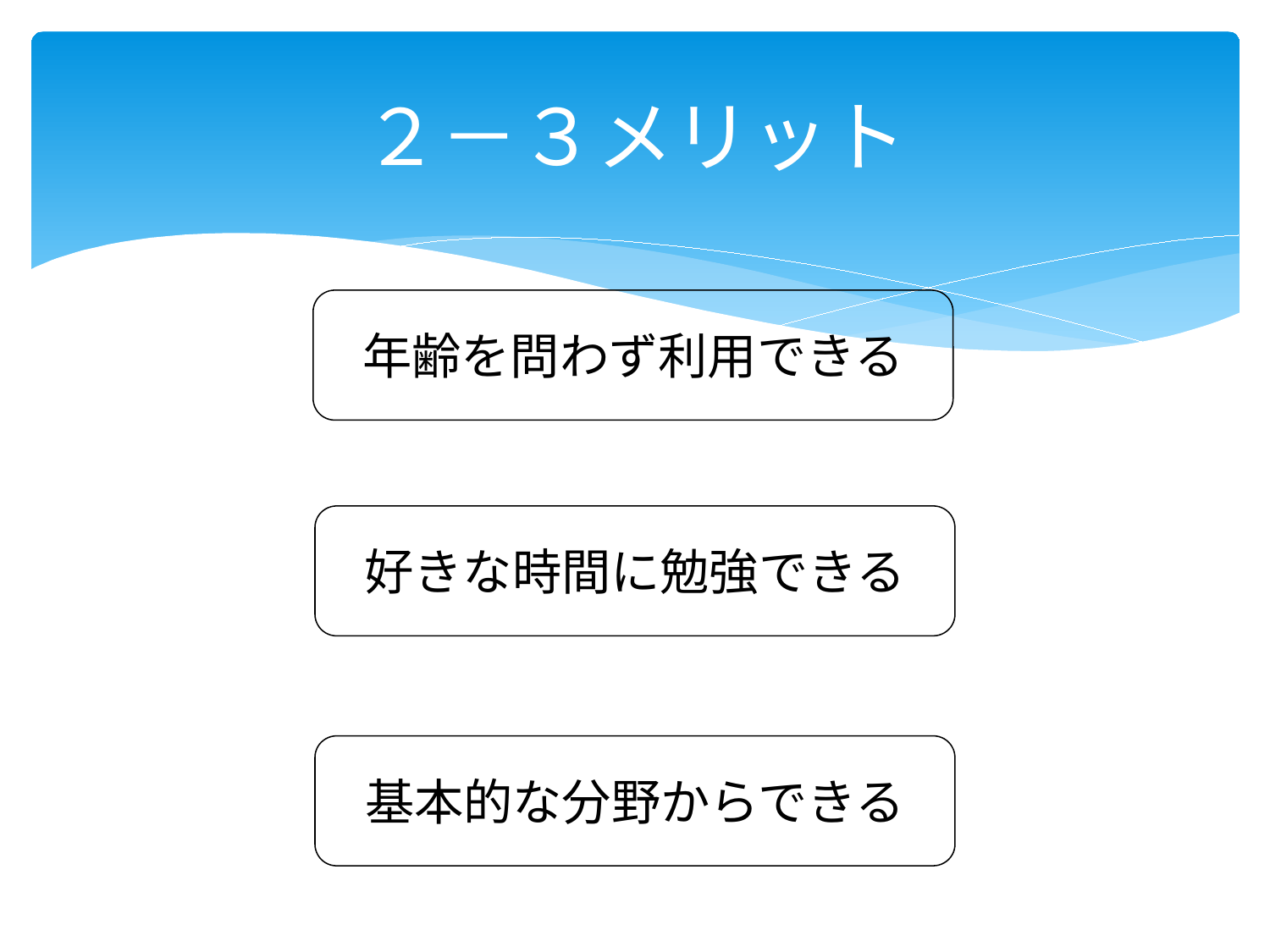

# ２－３メリット
年齢を問わず利用できる
好きな時間に勉強できる
基本的な分野からできる